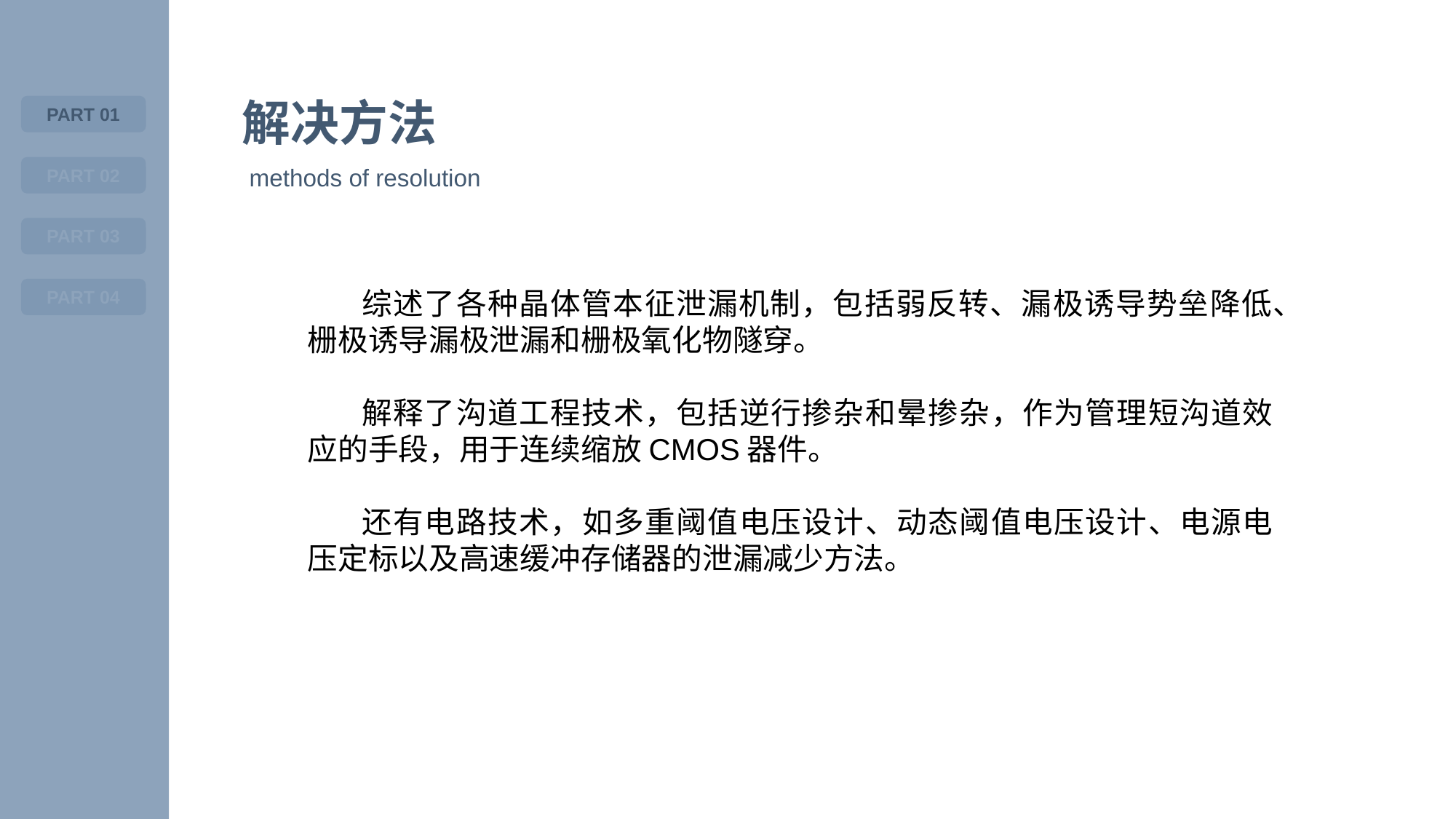

解决方法

PART 01

 methods of resolution
PART 02

PART 03

综述了各种晶体管本征泄漏机制，包括弱反转、漏极诱导势垒降低、栅极诱导漏极泄漏和栅极氧化物隧穿。

解释了沟道工程技术，包括逆行掺杂和晕掺杂，作为管理短沟道效应的手段，用于连续缩放CMOS器件。

还有电路技术，如多重阈值电压设计、动态阈值电压设计、电源电压定标以及高速缓冲存储器的泄漏减少方法。
PART 04